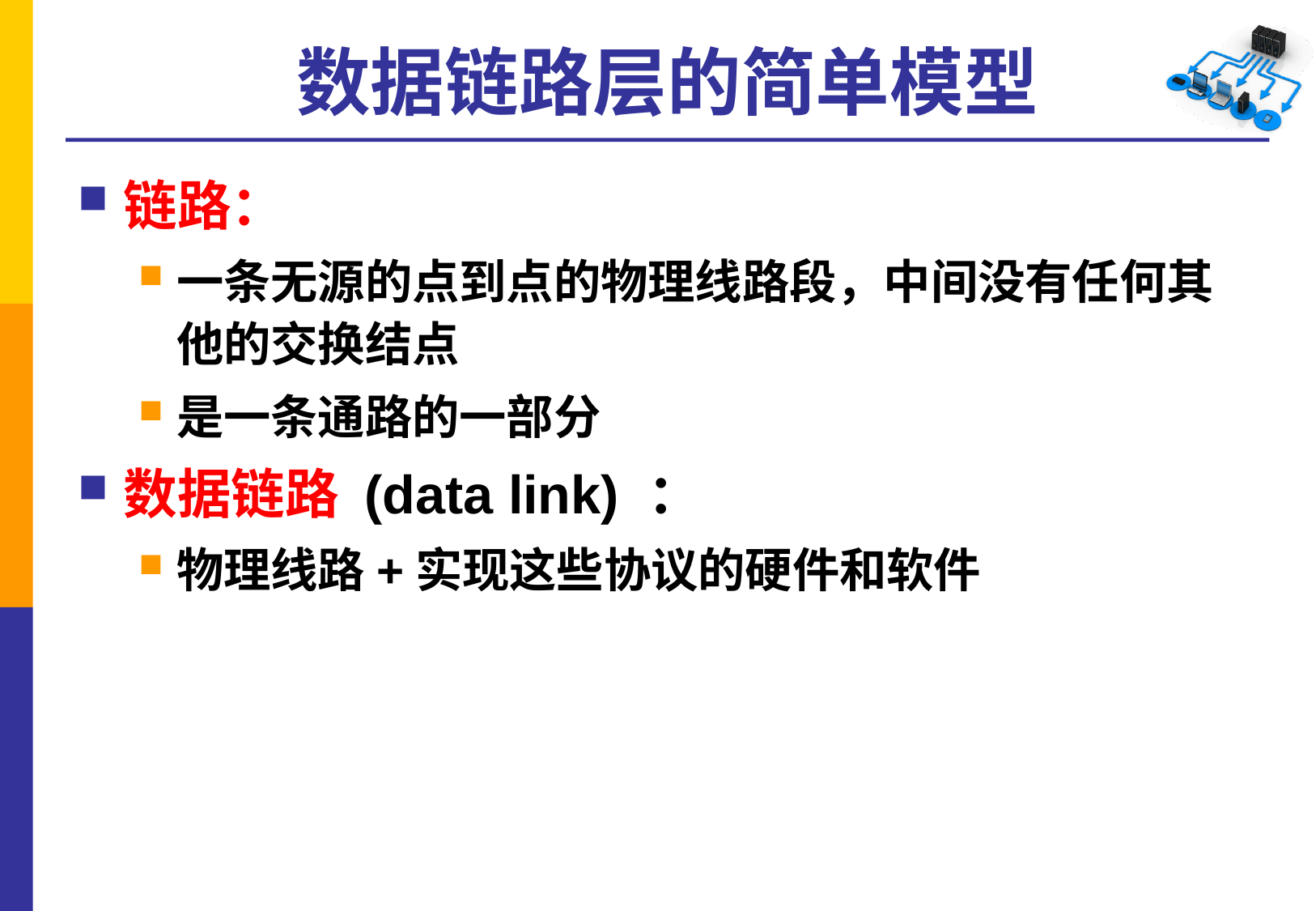

# 数据链路层的简单模型
链路：
一条无源的点到点的物理线路段，中间没有任何其他的交换结点
是一条通路的一部分
数据链路 (data link) ：
物理线路+实现这些协议的硬件和软件